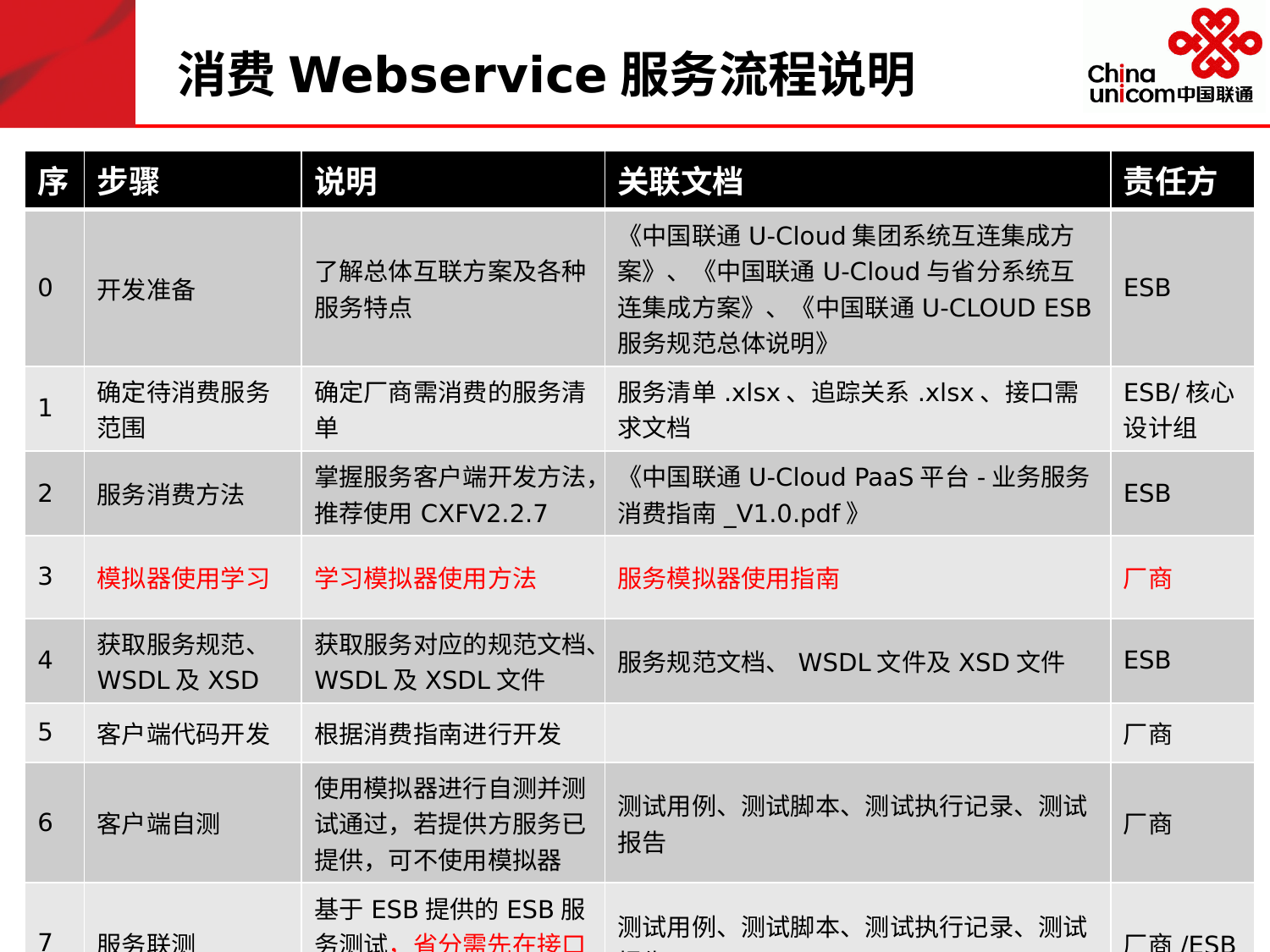

# 消费Webservice服务流程说明
| 序 | 步骤 | 说明 | 关联文档 | 责任方 |
| --- | --- | --- | --- | --- |
| 0 | 开发准备 | 了解总体互联方案及各种服务特点 | 《中国联通U-Cloud集团系统互连集成方案》、《中国联通U-Cloud与省分系统互连集成方案》、《中国联通U-CLOUD ESB服务规范总体说明》 | ESB |
| 1 | 确定待消费服务范围 | 确定厂商需消费的服务清单 | 服务清单.xlsx、追踪关系.xlsx、接口需求文档 | ESB/核心设计组 |
| 2 | 服务消费方法 | 掌握服务客户端开发方法，推荐使用CXFV2.2.7 | 《中国联通U-Cloud PaaS平台-业务服务消费指南\_V1.0.pdf》 | ESB |
| 3 | 模拟器使用学习 | 学习模拟器使用方法 | 服务模拟器使用指南 | 厂商 |
| 4 | 获取服务规范、WSDL及XSD | 获取服务对应的规范文档、WSDL及XSDL文件 | 服务规范文档、WSDL文件及XSD文件 | ESB |
| 5 | 客户端代码开发 | 根据消费指南进行开发 |  | 厂商 |
| 6 | 客户端自测 | 使用模拟器进行自测并测试通过，若提供方服务已提供，可不使用模拟器 | 测试用例、测试脚本、测试执行记录、测试报告 | 厂商 |
| 7 | 服务联测 | 基于ESB提供的ESB服务测试，省分需先在接口机上生成代理服务 | 测试用例、测试脚本、测试执行记录、测试报告 | 厂商/ESB |